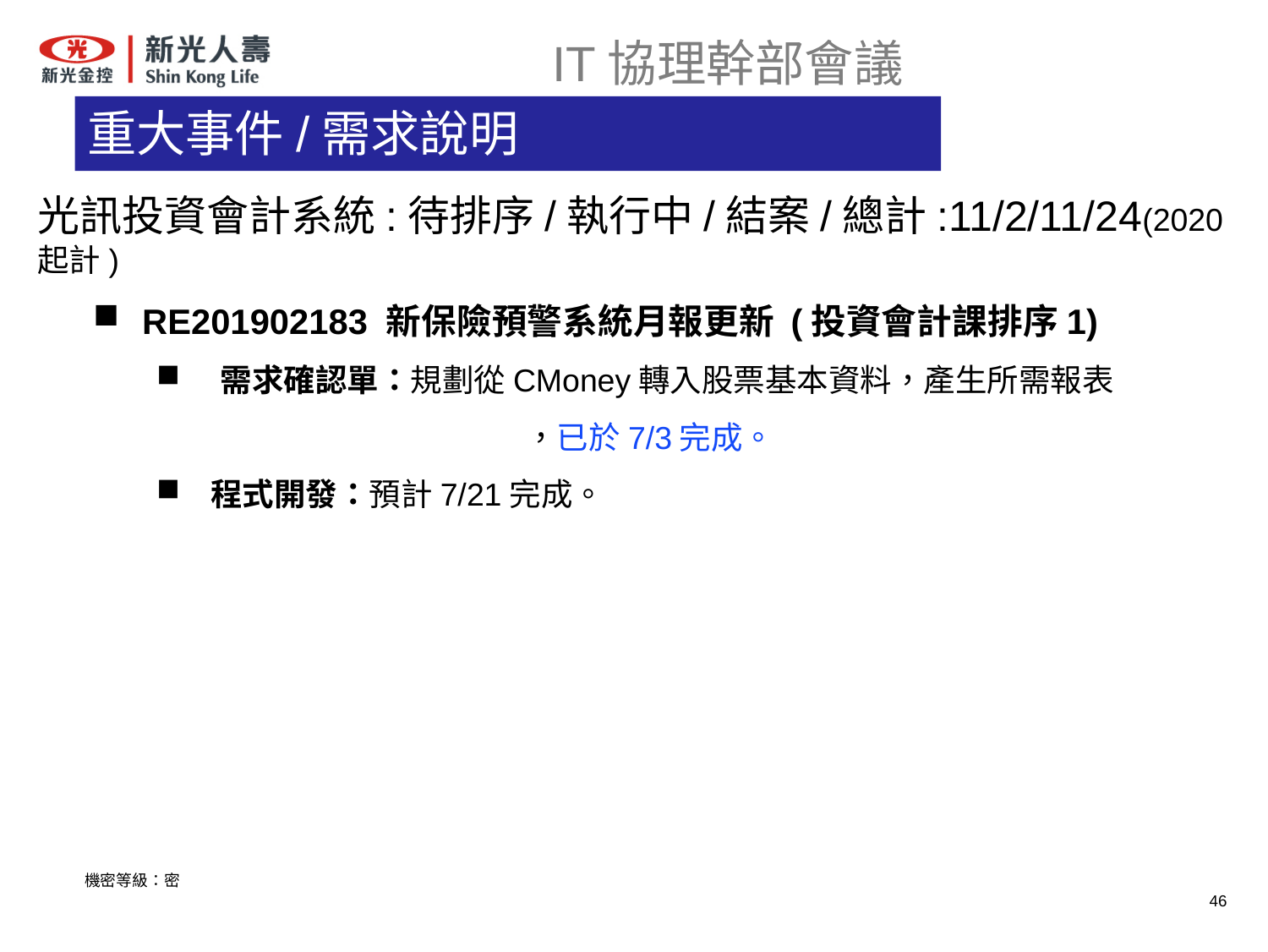

# 重大事件/需求說明
光訊投資會計系統:待排序/執行中/結案/總計:11/2/11/24(2020起計)
RE201902183 新保險預警系統月報更新 (投資會計課排序1)
 需求確認單：規劃從CMoney轉入股票基本資料，產生所需報表
		               ，已於7/3完成。
 程式開發：預計7/21完成。
機密等級：密